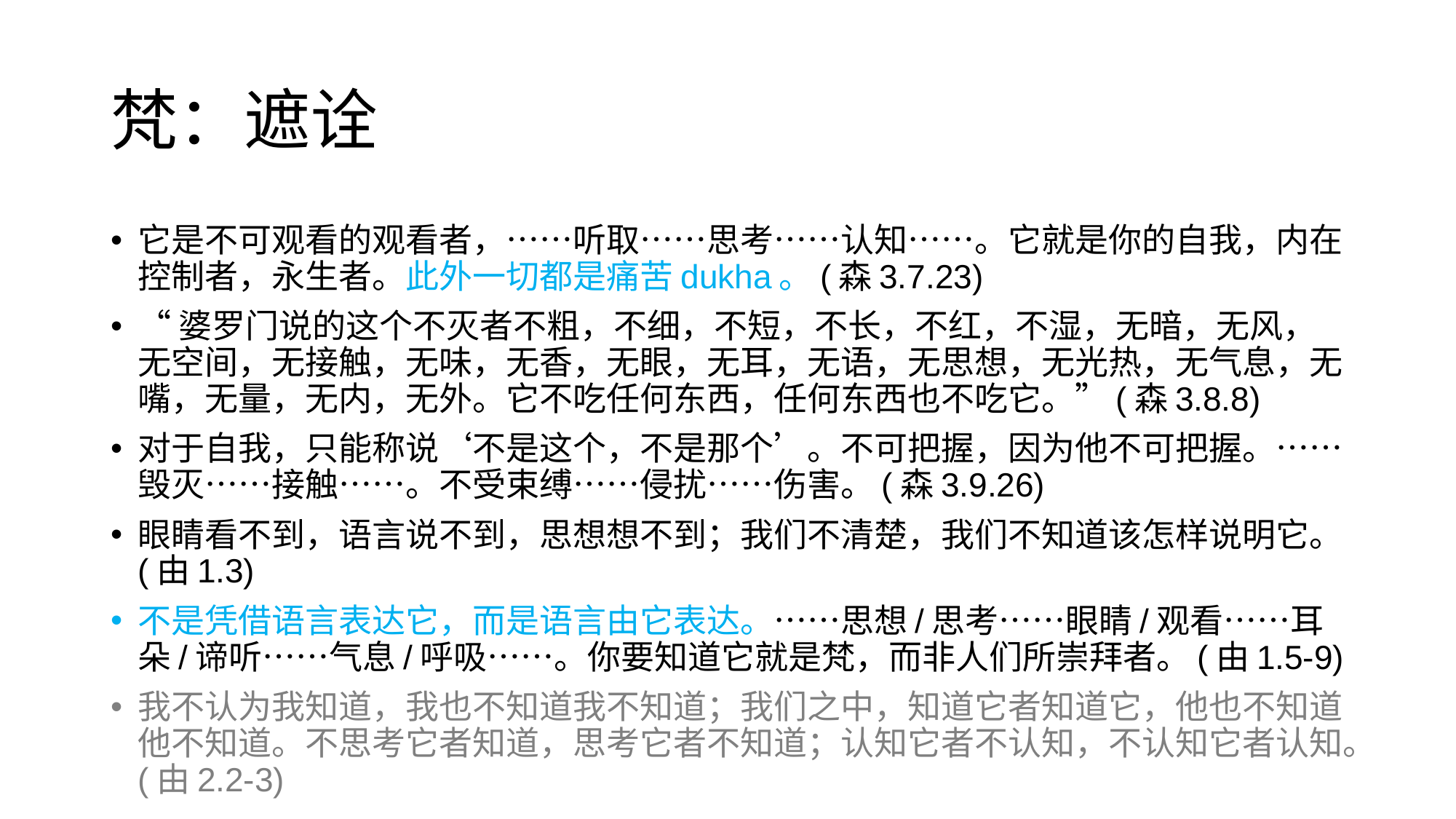

# 梵：遮诠
它是不可观看的观看者，……听取……思考……认知……。它就是你的自我，内在控制者，永生者。此外一切都是痛苦dukha。(森3.7.23)
“婆罗门说的这个不灭者不粗，不细，不短，不长，不红，不湿，无暗，无风，无空间，无接触，无味，无香，无眼，无耳，无语，无思想，无光热，无气息，无嘴，无量，无内，无外。它不吃任何东西，任何东西也不吃它。”(森3.8.8)
对于自我，只能称说‘不是这个，不是那个’。不可把握，因为他不可把握。……毁灭……接触……。不受束缚……侵扰……伤害。(森3.9.26)
眼睛看不到，语言说不到，思想想不到；我们不清楚，我们不知道该怎样说明它。(由1.3)
不是凭借语言表达它，而是语言由它表达。……思想/思考……眼睛/观看……耳朵/谛听……气息/呼吸……。你要知道它就是梵，而非人们所崇拜者。(由1.5-9)
我不认为我知道，我也不知道我不知道；我们之中，知道它者知道它，他也不知道他不知道。不思考它者知道，思考它者不知道；认知它者不认知，不认知它者认知。(由2.2-3)